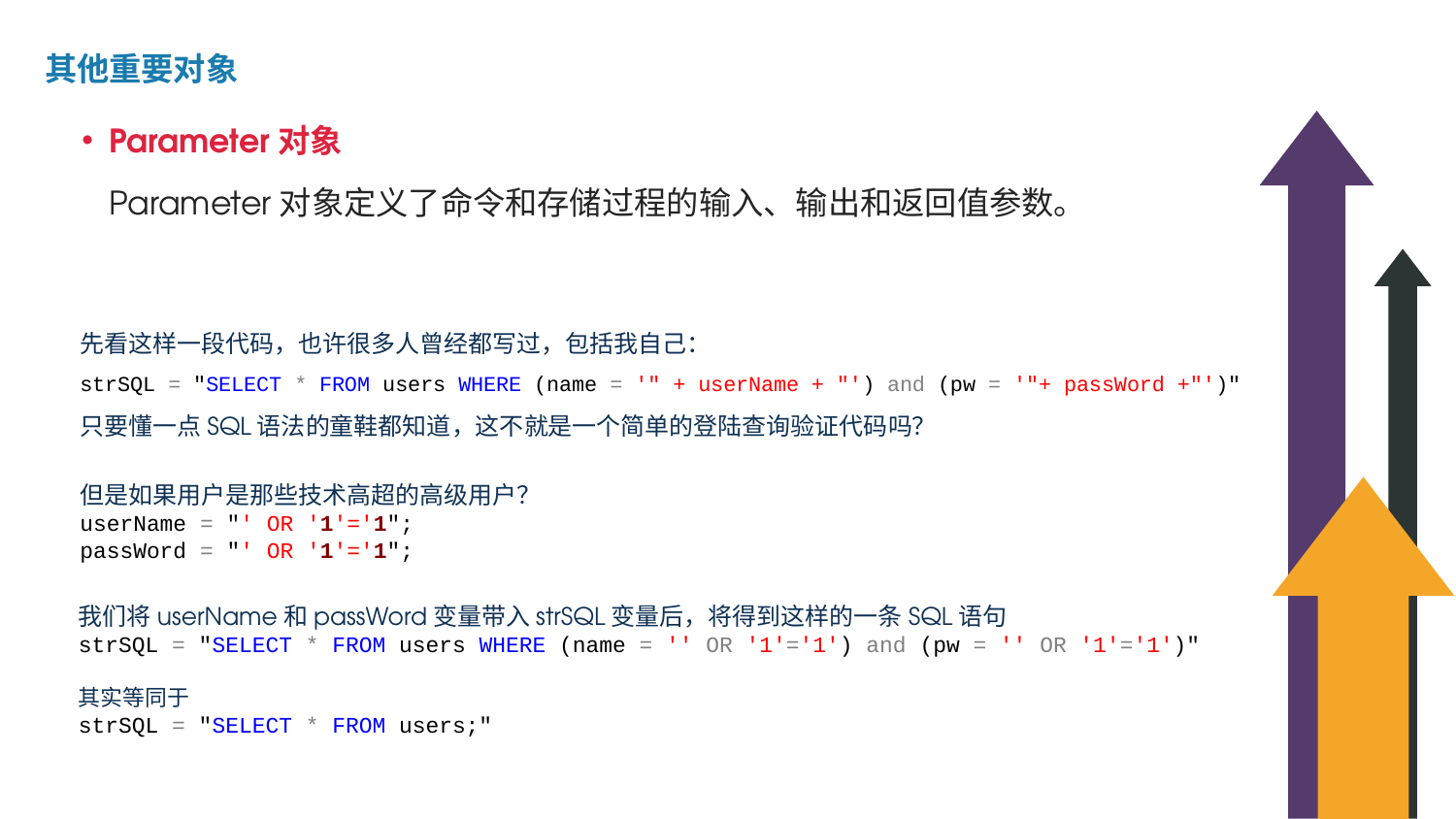

其他重要对象
Parameter对象
   Parameter对象定义了命令和存储过程的输入、输出和返回值参数。

先看这样一段代码，也许很多人曾经都写过，包括我自己：
strSQL = "SELECT * FROM users WHERE (name = '" + userName + "') and (pw = '"+ passWord +"')"
只要懂一点SQL语法的童鞋都知道，这不就是一个简单的登陆查询验证代码吗？

但是如果用户是那些技术高超的高级用户？
userName = "' OR '1'='1";
passWord = "' OR '1'='1";
我们将userName和passWord变量带入strSQL变量后，将得到这样的一条SQL语句
strSQL = "SELECT * FROM users WHERE (name = '' OR '1'='1') and (pw = '' OR '1'='1')"

其实等同于
strSQL = "SELECT * FROM users;"